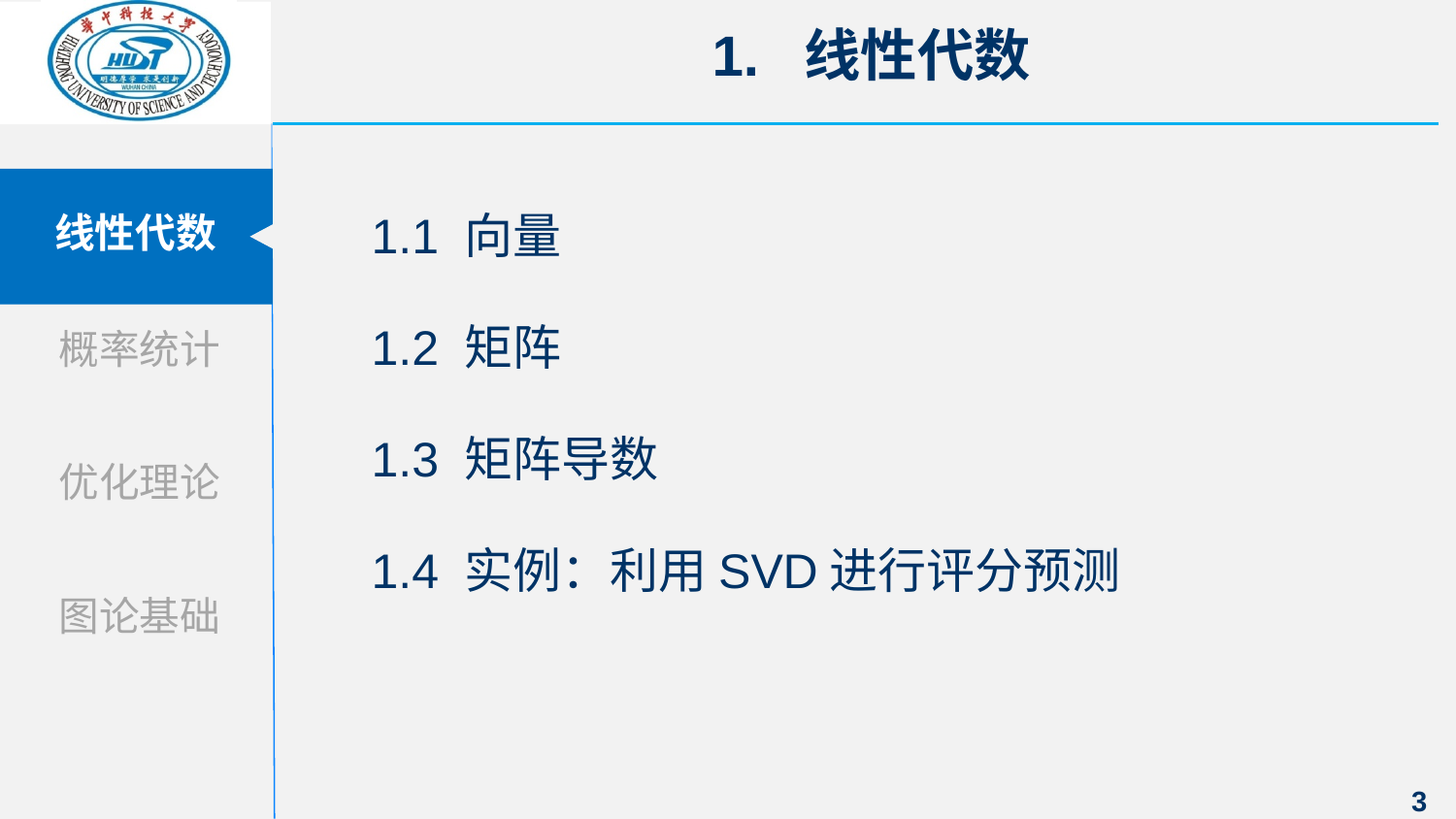

1.  线性代数
1.1 向量
1.2 矩阵
1.3 矩阵导数
1.4 实例：利用SVD进行评分预测